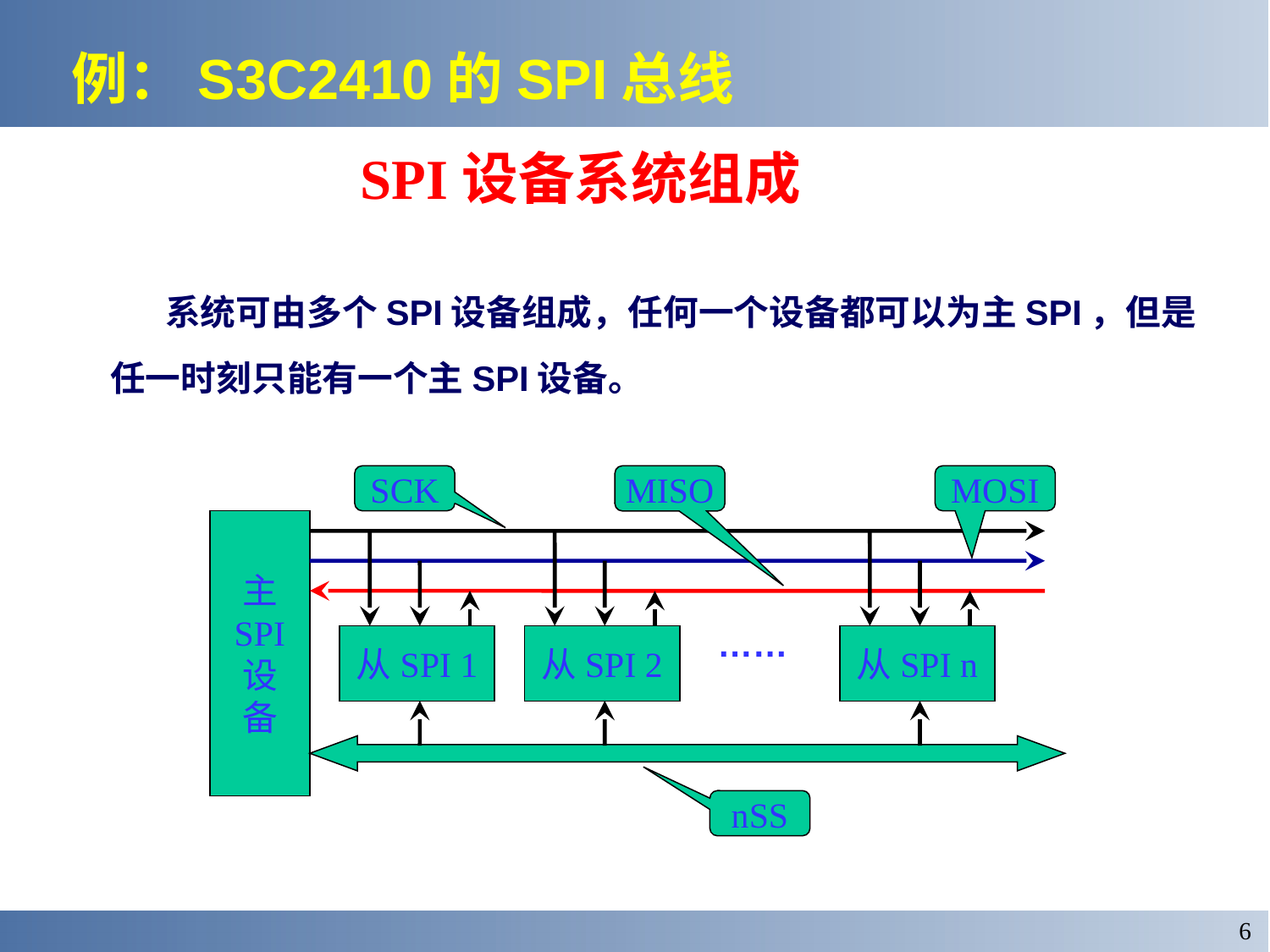

# 例：S3C2410的SPI总线
SPI设备系统组成

       系统可由多个SPI设备组成，任何一个设备都可以为主SPI，但是任一时刻只能有一个主SPI设备。
SCK
MISO
MOSI
主
SPI
设
备

……
从SPI 1
从SPI 2
从SPI n

nSS